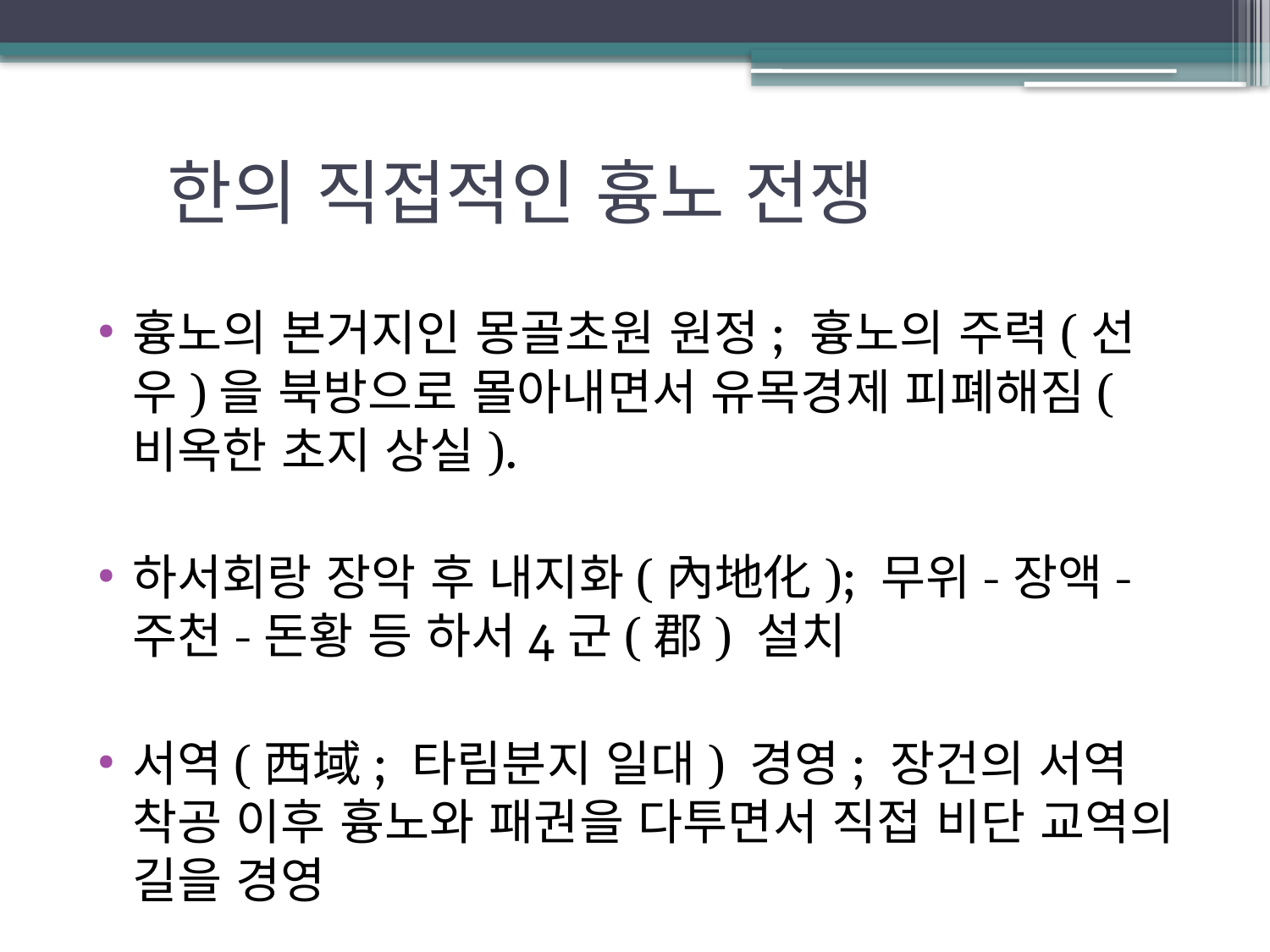

# 한의 직접적인 흉노 전쟁
흉노의 본거지인 몽골초원 원정; 흉노의 주력(선우)을 북방으로 몰아내면서 유목경제 피폐해짐(비옥한 초지 상실).

하서회랑 장악 후 내지화(內地化); 무위-장액-주천-돈황 등 하서4군(郡) 설치

서역(西域; 타림분지 일대) 경영; 장건의 서역 착공 이후 흉노와 패권을 다투면서 직접 비단 교역의 길을 경영